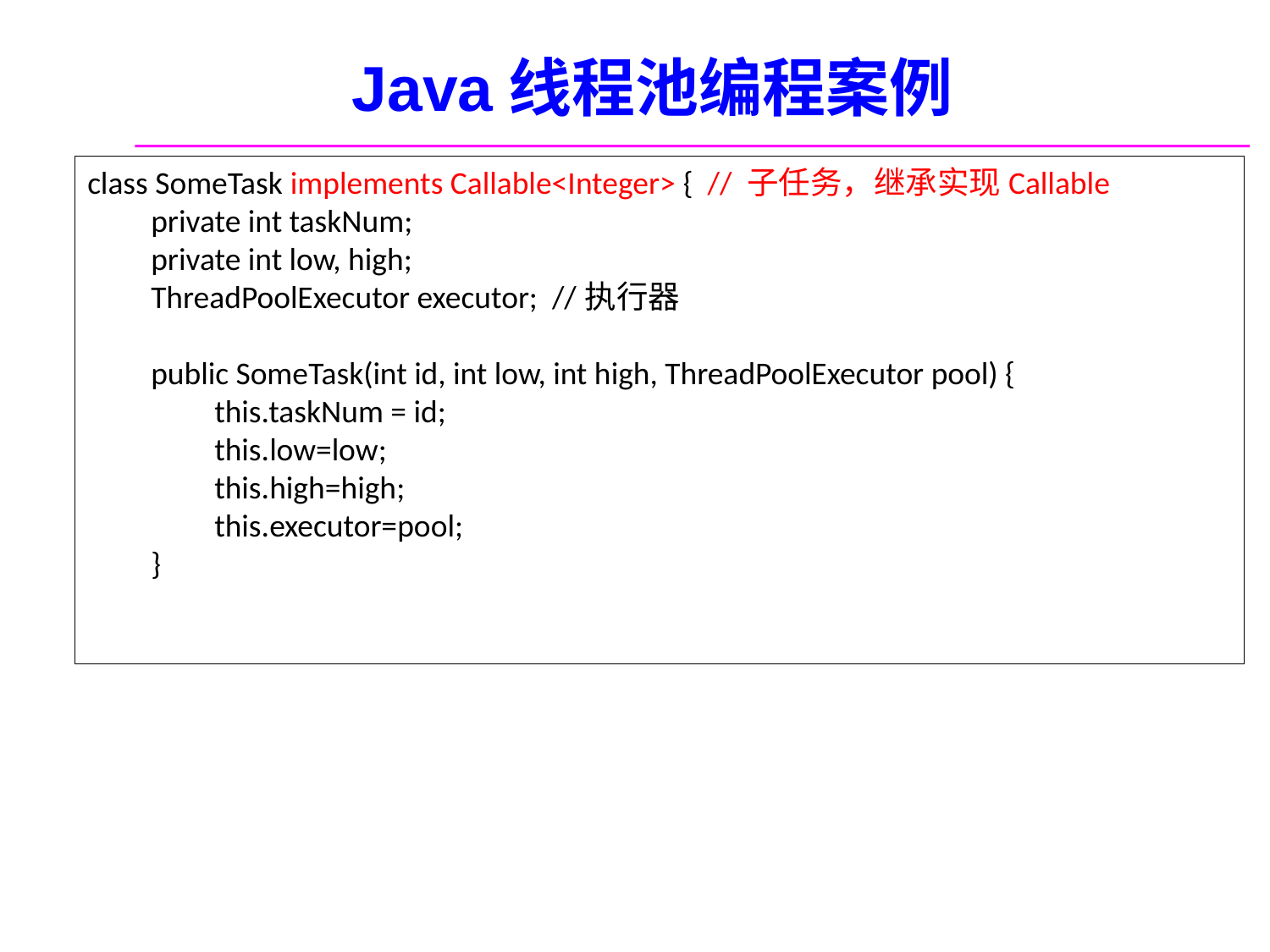

# Java线程池编程案例
class SomeTask implements Callable<Integer> {  // 子任务，继承实现Callable
private int taskNum;
private int low, high;
ThreadPoolExecutor executor;  //执行器

public SomeTask(int id, int low, int high, ThreadPoolExecutor pool) {
this.taskNum = id;
this.low=low;
this.high=high;
this.executor=pool;
}

69